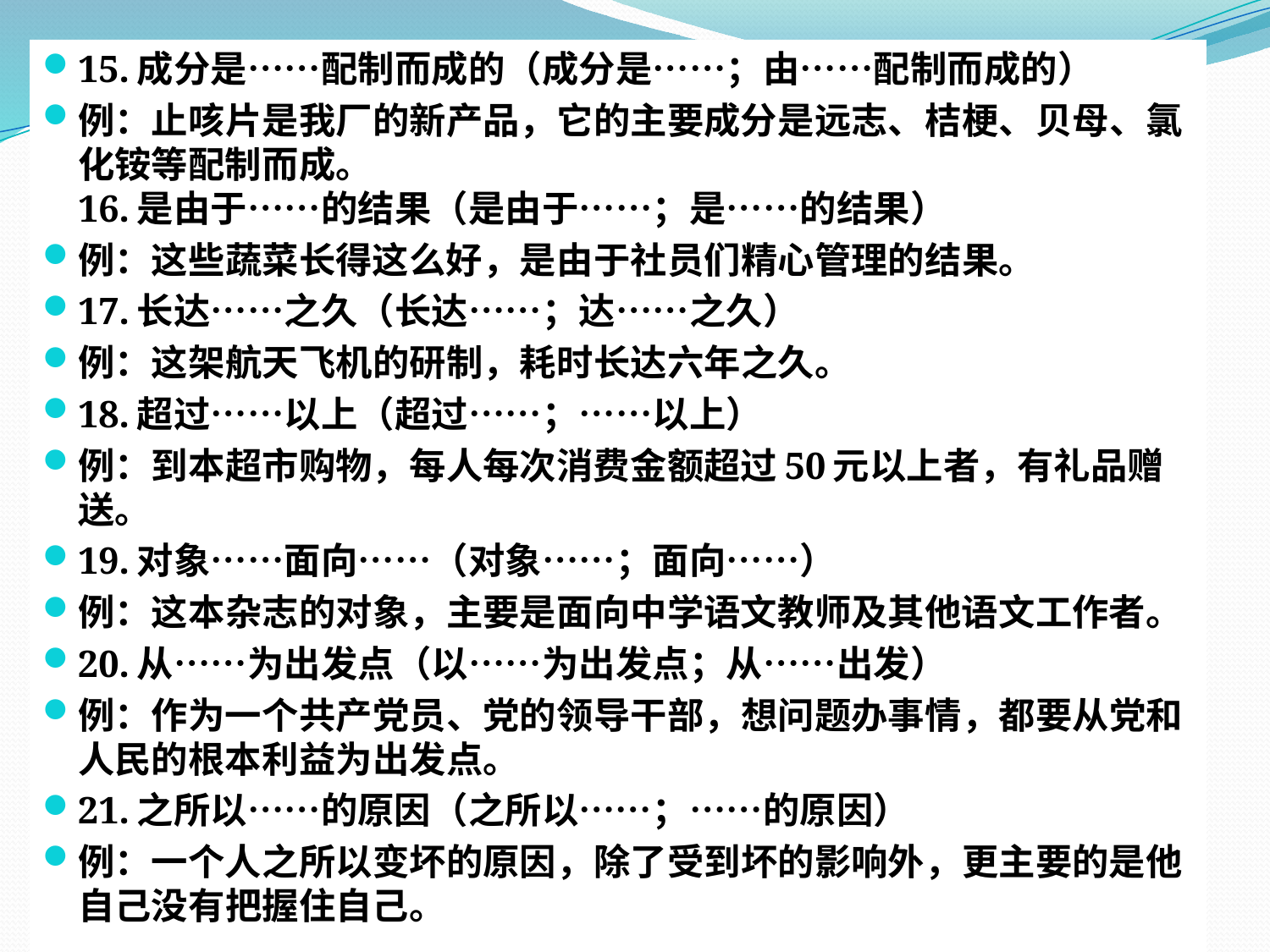

15.成分是……配制而成的（成分是……；由……配制而成的）
例：止咳片是我厂的新产品，它的主要成分是远志、桔梗、贝母、氯化铵等配制而成。
16.是由于……的结果（是由于……；是……的结果）
例：这些蔬菜长得这么好，是由于社员们精心管理的结果。
17.长达……之久（长达……；达……之久）
例：这架航天飞机的研制，耗时长达六年之久。
18.超过……以上（超过……；……以上）
例：到本超市购物，每人每次消费金额超过50元以上者，有礼品赠送。
19.对象……面向……（对象……；面向……）
例：这本杂志的对象，主要是面向中学语文教师及其他语文工作者。
20.从……为出发点（以……为出发点；从……出发）
例：作为一个共产党员、党的领导干部，想问题办事情，都要从党和人民的根本利益为出发点。
21.之所以……的原因（之所以……；……的原因）
例：一个人之所以变坏的原因，除了受到坏的影响外，更主要的是他自己没有把握住自己。